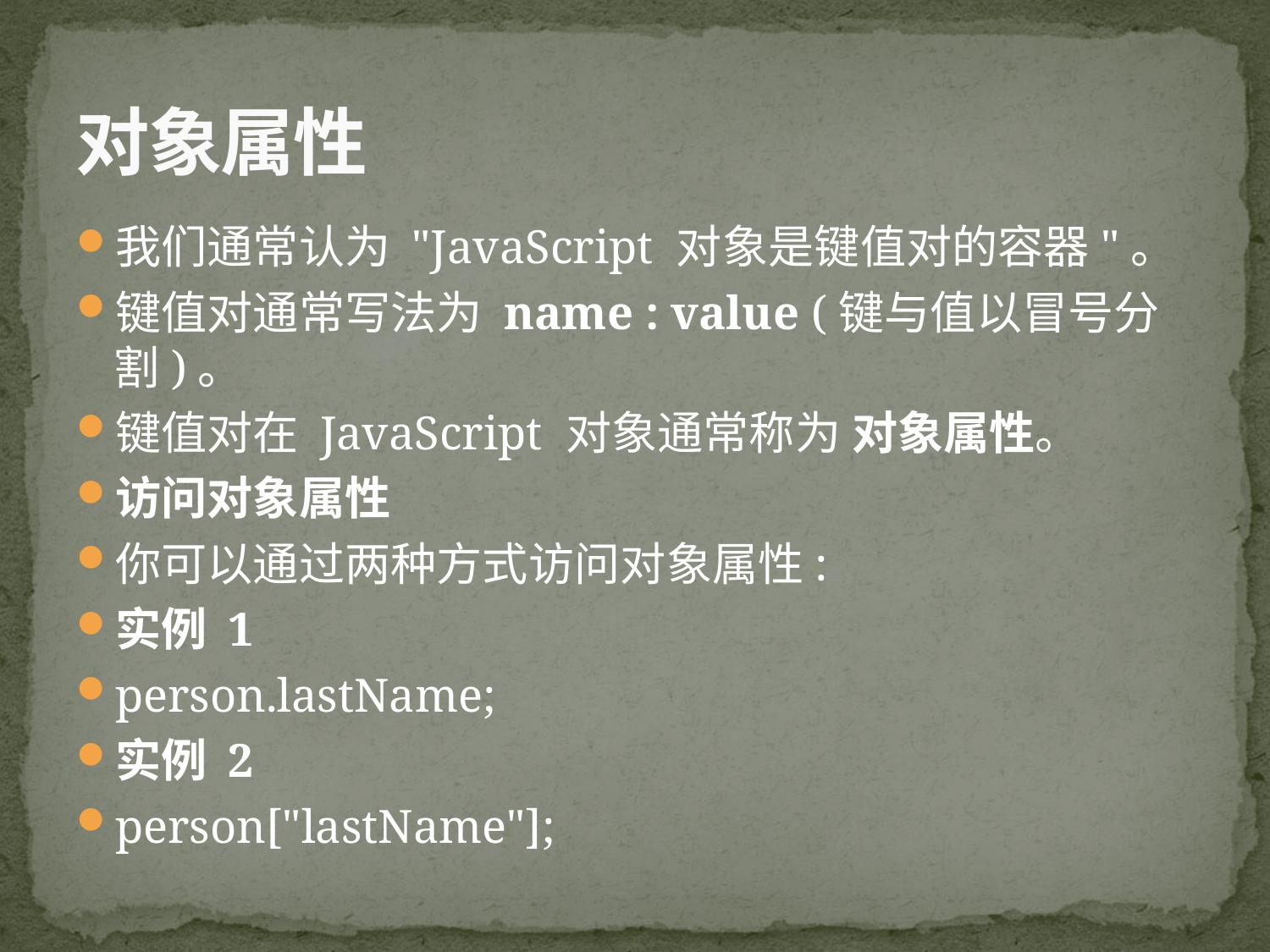

# 对象属性
我们通常认为 "JavaScript 对象是键值对的容器"。
键值对通常写法为 name : value (键与值以冒号分割)。
键值对在 JavaScript 对象通常称为 对象属性。
访问对象属性
你可以通过两种方式访问对象属性:
实例 1
person.lastName;
实例 2
person["lastName"];